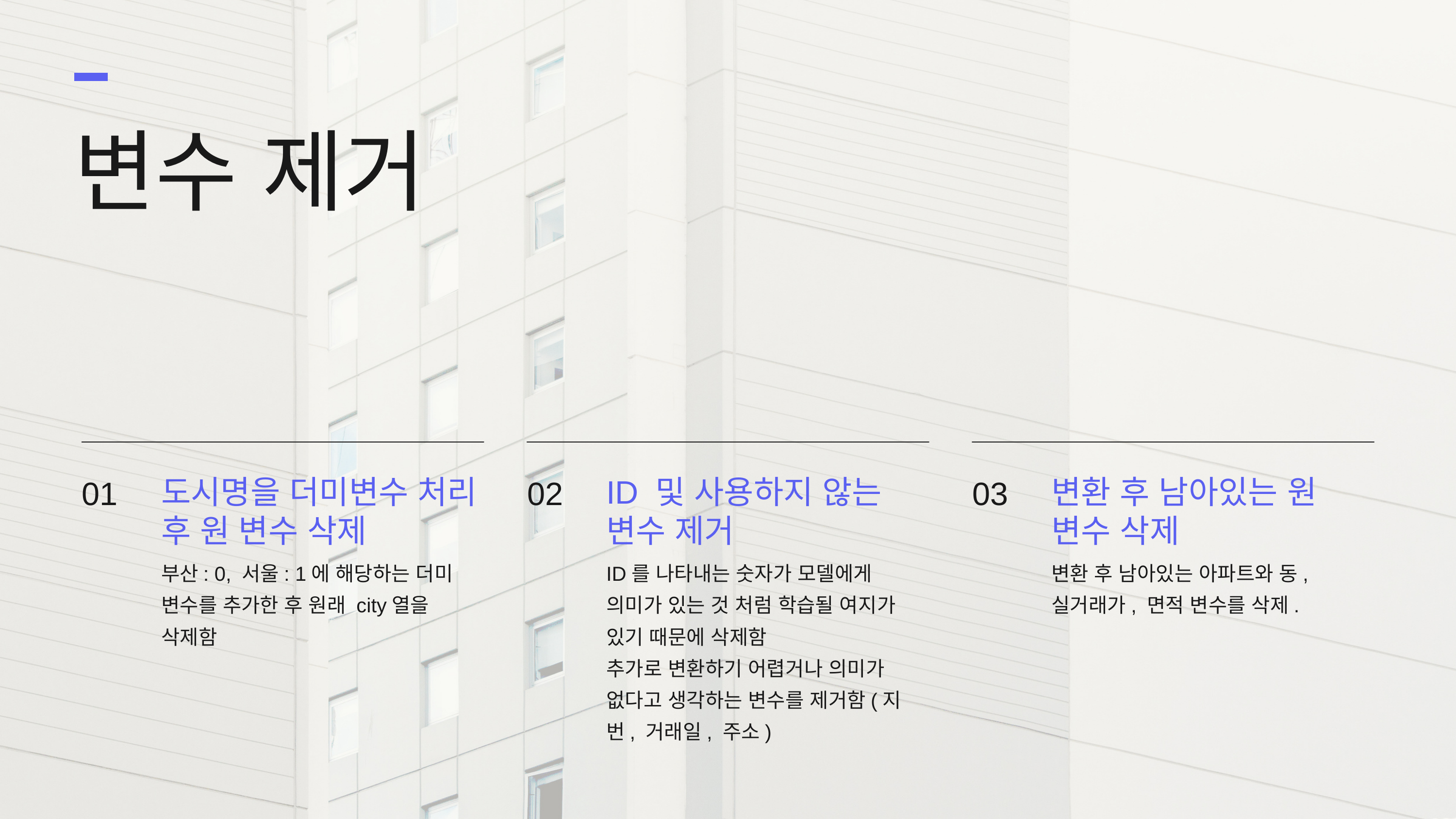

변수 제거
도시명을 더미변수 처리 후 원 변수 삭제
부산: 0, 서울: 1에 해당하는 더미 변수를 추가한 후 원래 city열을 삭제함
ID 및 사용하지 않는 변수 제거
ID를 나타내는 숫자가 모델에게 의미가 있는 것 처럼 학습될 여지가 있기 때문에 삭제함
추가로 변환하기 어렵거나 의미가 없다고 생각하는 변수를 제거함(지번, 거래일, 주소)

변환 후 남아있는 원 변수 삭제
변환 후 남아있는 아파트와 동, 실거래가, 면적 변수를 삭제.
01
02
03